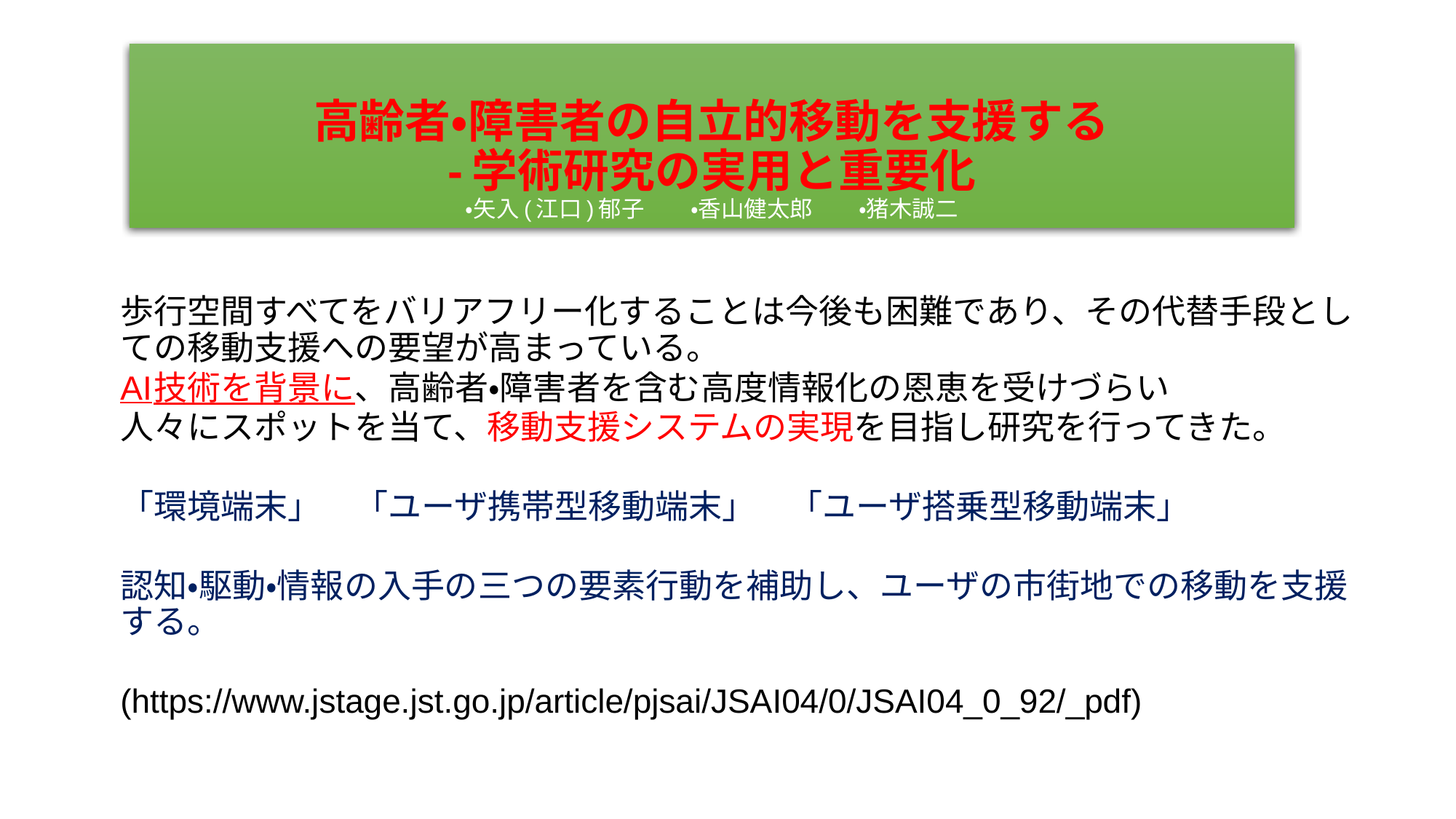

# 高齢者・障害者の自立的移動を支援する -学術研究の実用と重要化 ・矢入(江口)郁子　　・香山健太郎　　・猪木誠二

歩行空間すべてをバリアフリー化することは今後も困難であり、その代替手段としての移動支援への要望が高まっている。
AI技術を背景に、高齢者・障害者を含む高度情報化の恩恵を受けづらい
人々にスポットを当て、移動支援システムの実現を目指し研究を行ってきた。

「環境端末」　「ユーザ携帯型移動端末」　「ユーザ搭乗型移動端末」

認知・駆動・情報の入手の三つの要素行動を補助し、ユーザの市街地での移動を支援する。

(https://www.jstage.jst.go.jp/article/pjsai/JSAI04/0/JSAI04_0_92/_pdf)